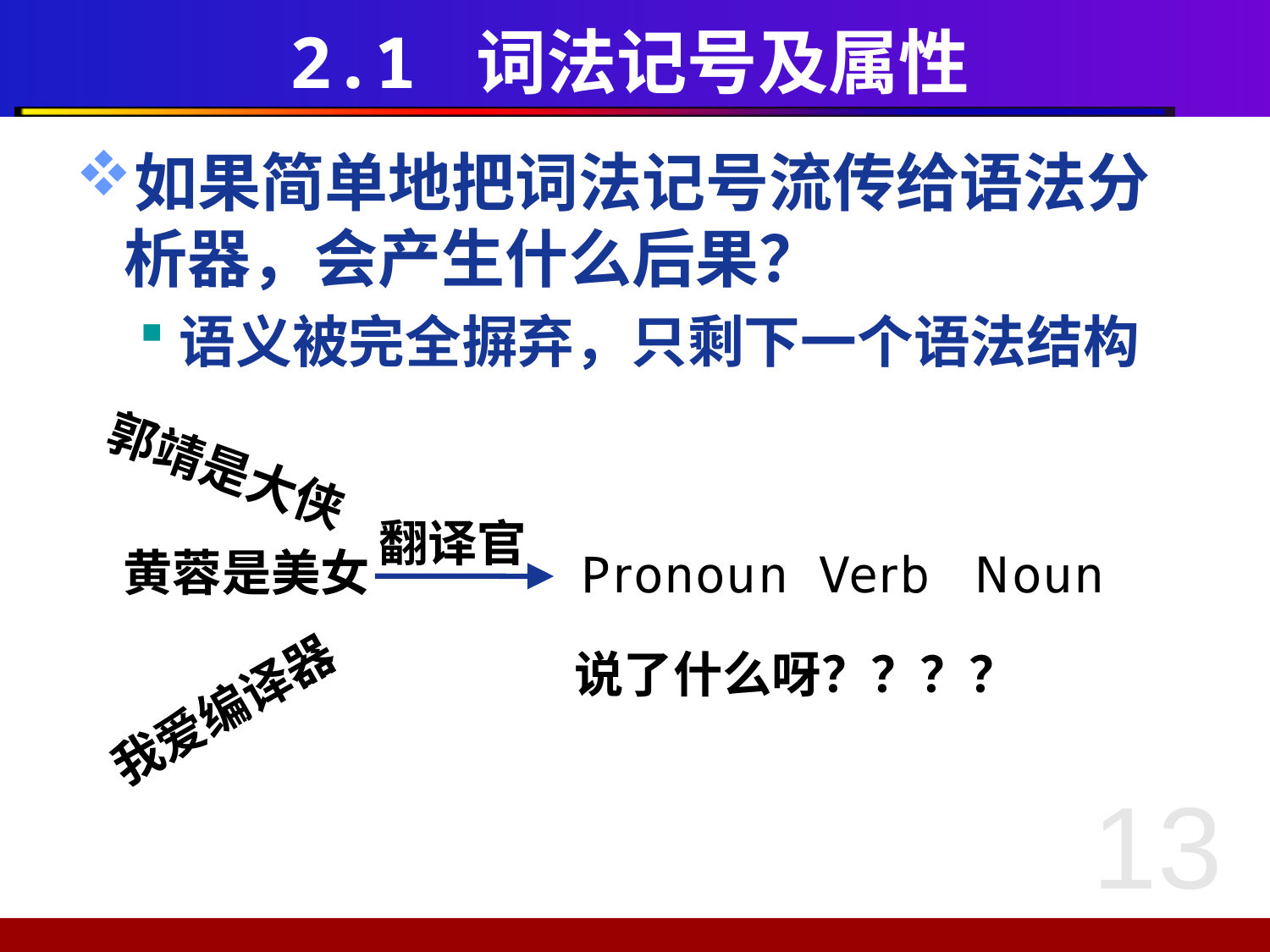

# 2.1 词法记号及属性
如果简单地把词法记号流传给语法分析器，会产生什么后果？
语义被完全摒弃，只剩下一个语法结构
郭靖是大侠
翻译官
黄蓉是美女
Pronoun  Verb   Noun

说了什么呀？？？？

我爱编译器
13